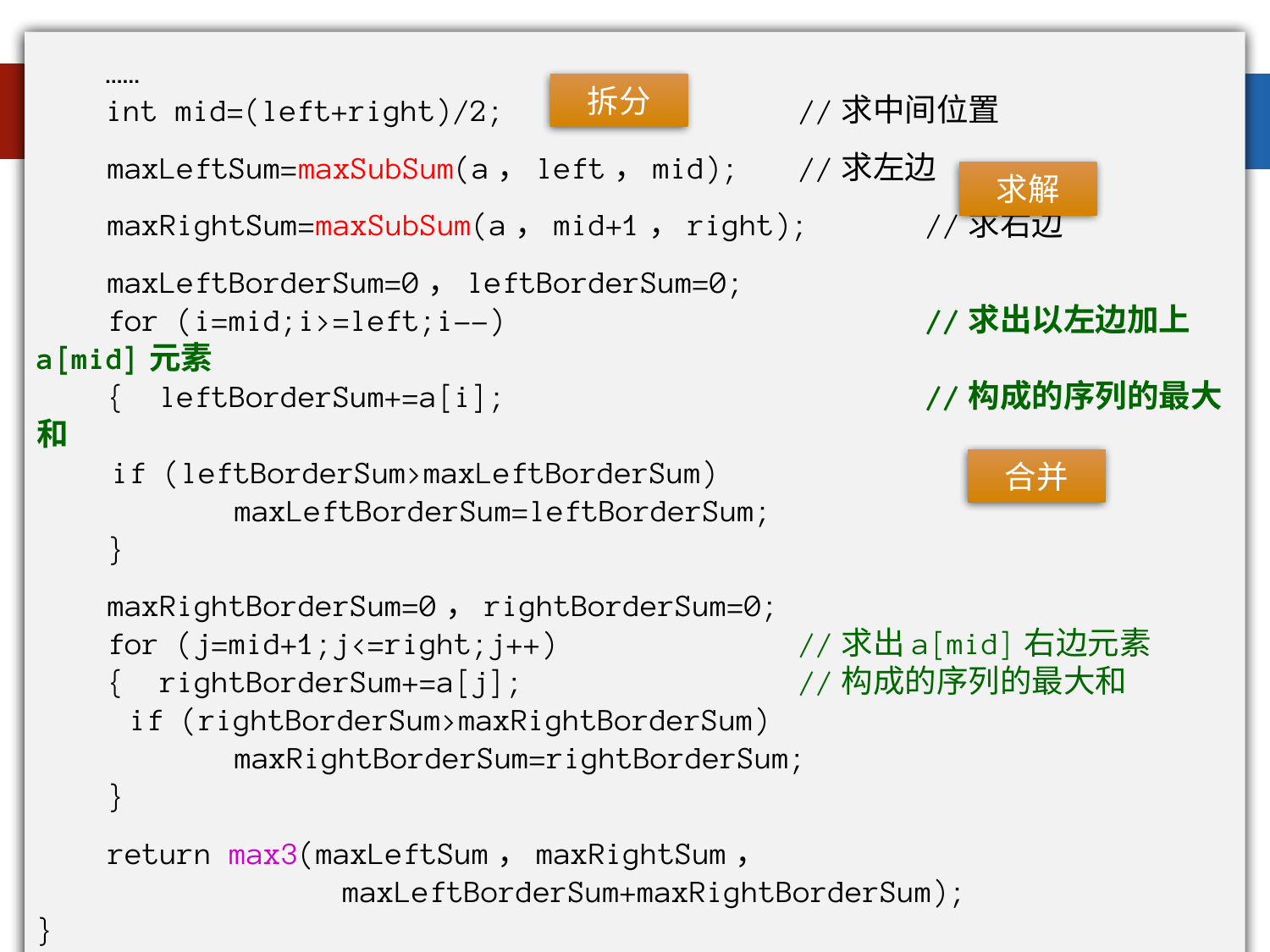

……
    int mid=(left+right)/2;			//求中间位置
　　maxLeftSum=maxSubSum(a，left，mid);	//求左边
　　maxRightSum=maxSubSum(a，mid+1，right);	//求右边
　　maxLeftBorderSum=0，leftBorderSum=0;
　　for (i=mid;i>=left;i--)　			//求出以左边加上a[mid]元素
　　{  leftBorderSum+=a[i];　			//构成的序列的最大和
　     if (leftBorderSum>maxLeftBorderSum)
　　　　　　maxLeftBorderSum=leftBorderSum;
　　}
　　maxRightBorderSum=0，rightBorderSum=0;
　　for (j=mid+1;j<=right;j++)		//求出a[mid]右边元素
　　{  rightBorderSum+=a[j];  		//构成的序列的最大和
　　   if (rightBorderSum>maxRightBorderSum)
　　　　　　maxRightBorderSum=rightBorderSum;
　　}
　　return max3(maxLeftSum，maxRightSum，
		   maxLeftBorderSum+maxRightBorderSum);
}
拆分
3.4 求解组合问题
求解
合并